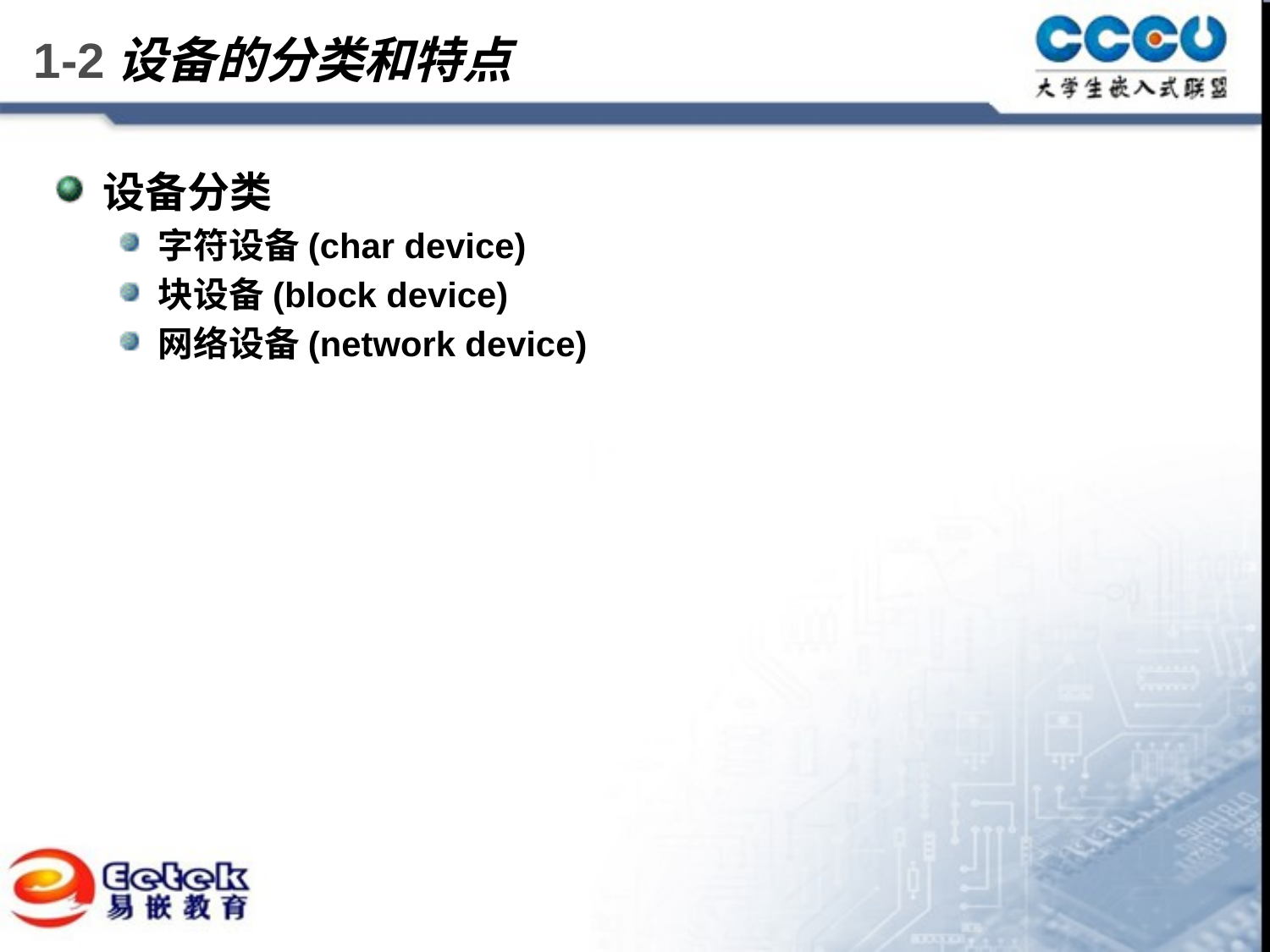

# 1-2设备的分类和特点
设备分类
字符设备(char device)
块设备(block device)
网络设备(network device)